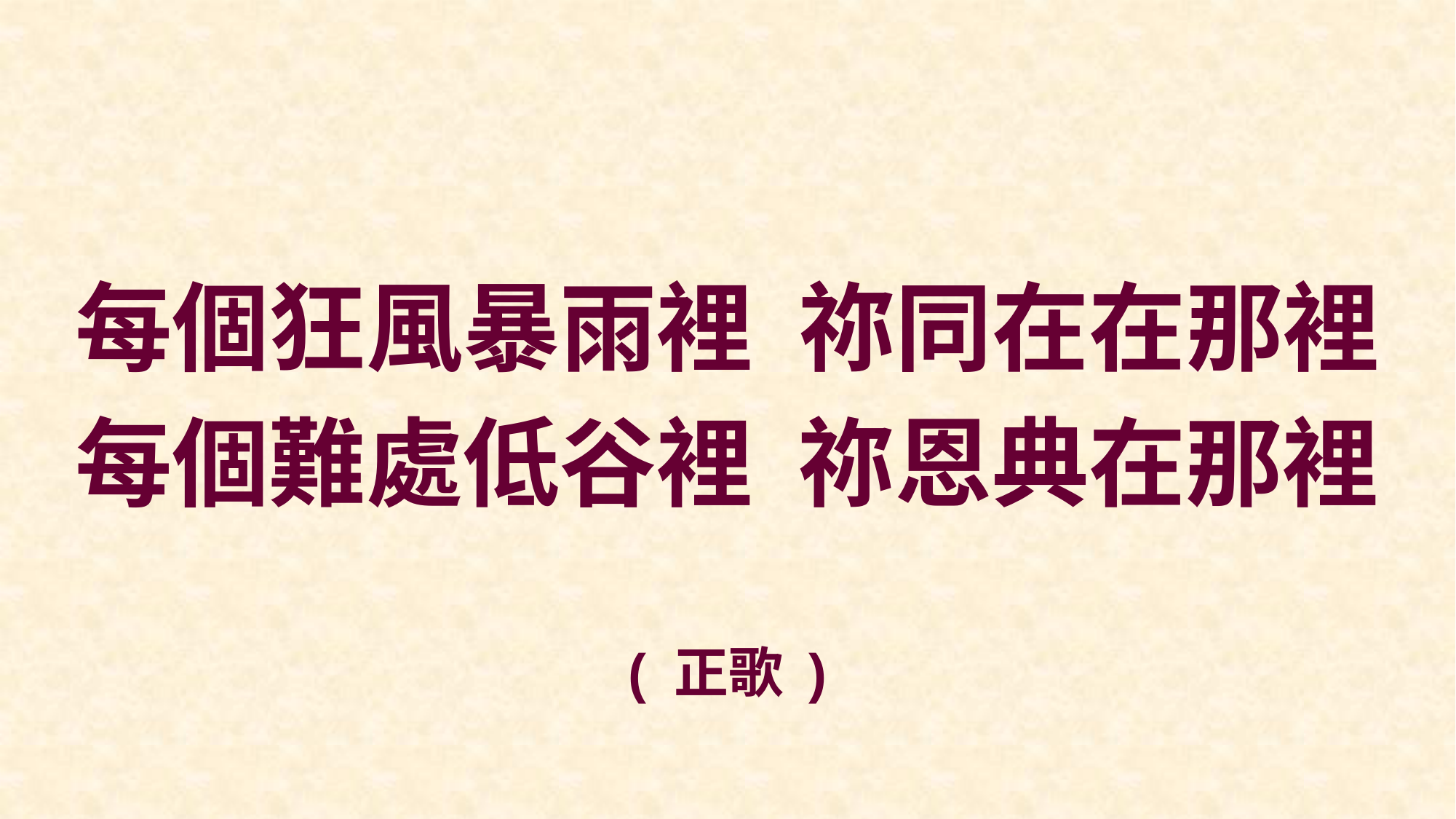

每個狂風暴雨裡  祢同在在那裡
每個難處低谷裡  祢恩典在那裡
( 正歌 )